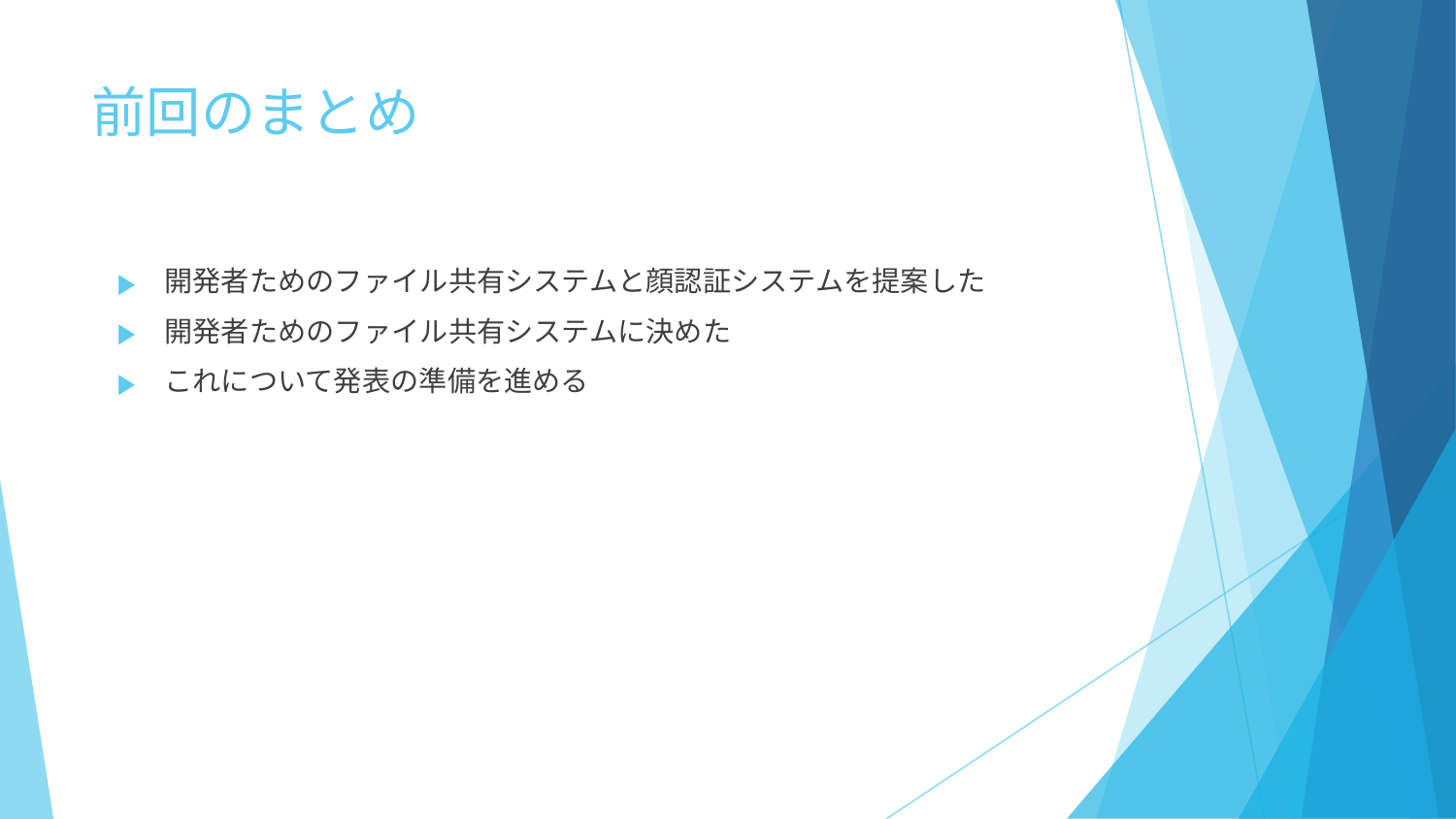

# 前回のまとめ
開発者ためのファイル共有システムと顔認証システムを提案した
開発者ためのファイル共有システムに決めた
これについて発表の準備を進める